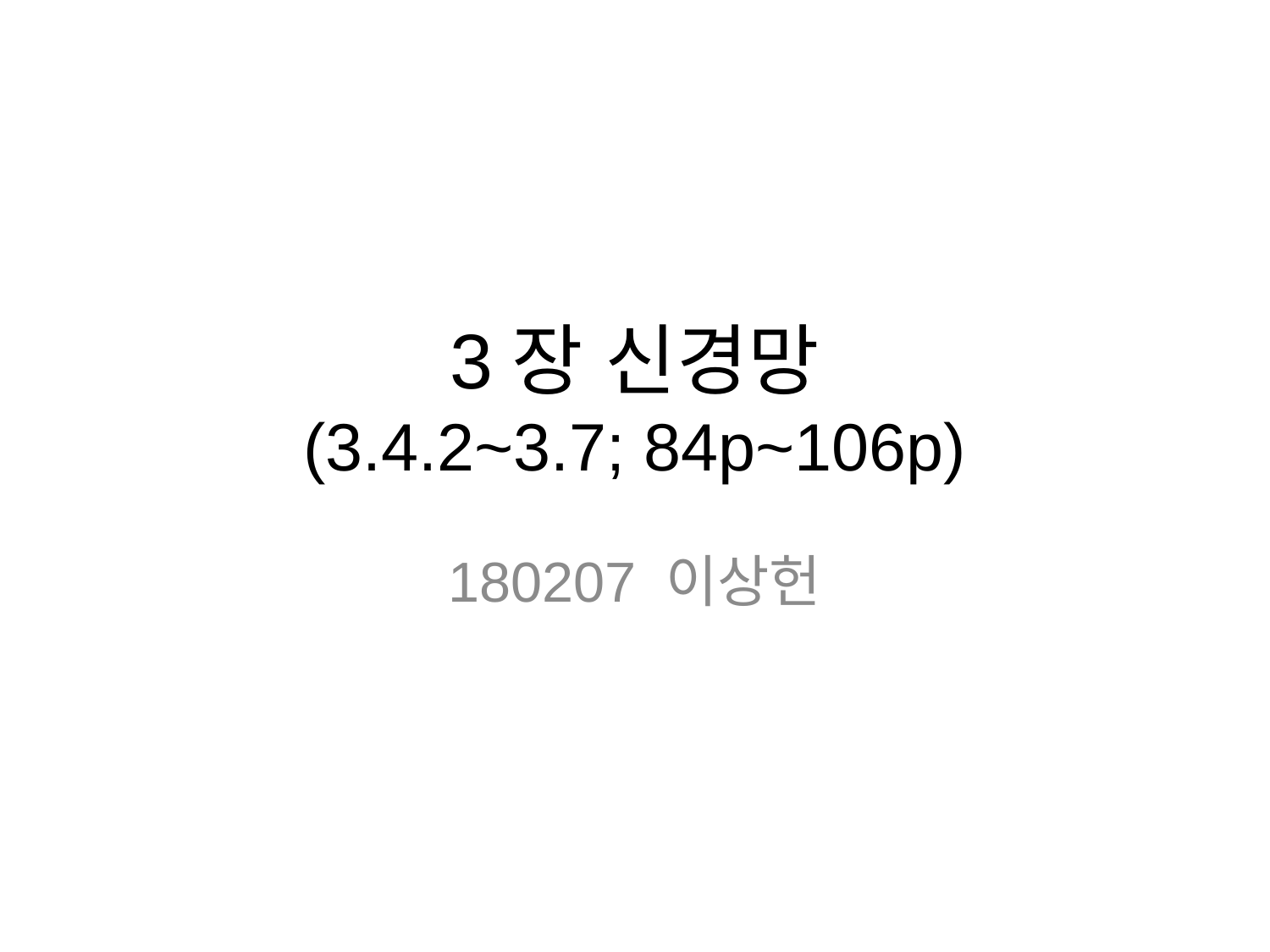

# 3장 신경망 (3.4.2~3.7; 84p~106p)
180207 이상헌